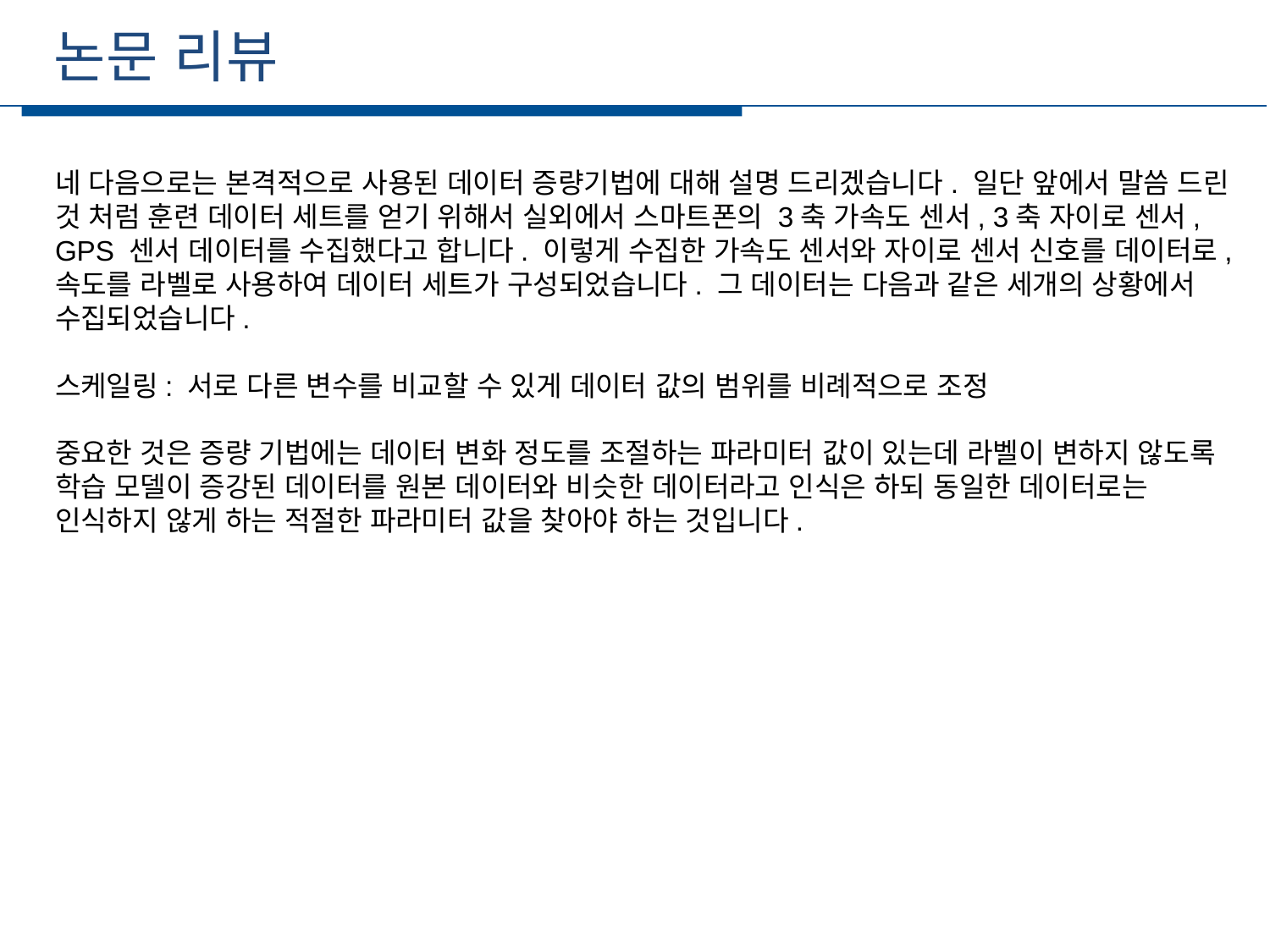

논문 리뷰

네 다음으로는 본격적으로 사용된 데이터 증량기법에 대해 설명 드리겠습니다. 일단 앞에서 말씀 드린 것 처럼 훈련 데이터 세트를 얻기 위해서 실외에서 스마트폰의 3축 가속도 센서, 3축 자이로 센서, GPS 센서 데이터를 수집했다고 합니다. 이렇게 수집한 가속도 센서와 자이로 센서 신호를 데이터로, 속도를 라벨로 사용하여 데이터 세트가 구성되었습니다. 그 데이터는 다음과 같은 세개의 상황에서 수집되었습니다.

스케일링: 서로 다른 변수를 비교할 수 있게 데이터 값의 범위를 비례적으로 조정

중요한 것은 증량 기법에는 데이터 변화 정도를 조절하는 파라미터 값이 있는데 라벨이 변하지 않도록 학습 모델이 증강된 데이터를 원본 데이터와 비슷한 데이터라고 인식은 하되 동일한 데이터로는 인식하지 않게 하는 적절한 파라미터 값을 찾아야 하는 것입니다.